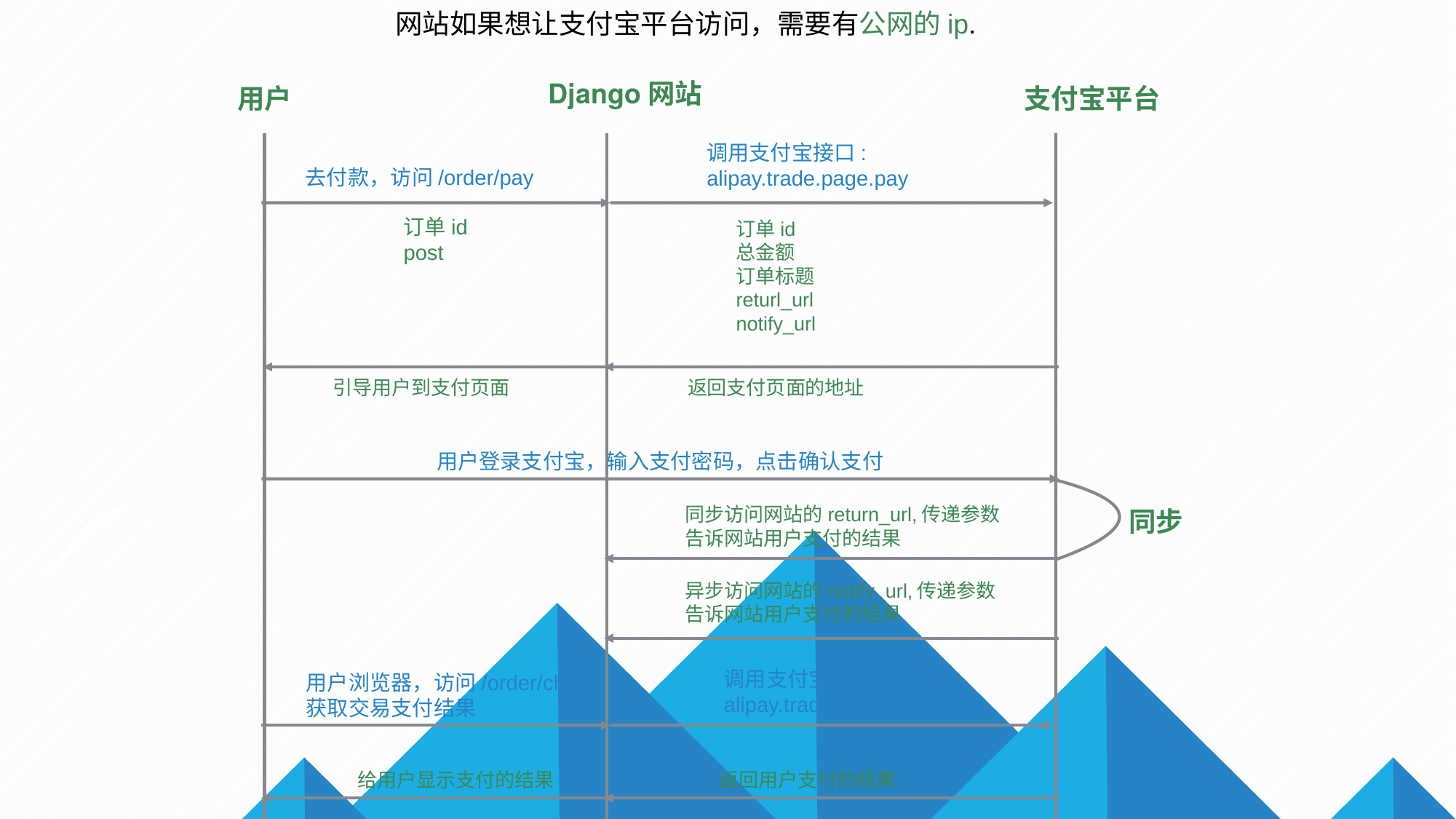

网站如果想让支付宝平台访问，需要有公网的ip.
Django网站
用户
支付宝平台
调用支付宝接口:
alipay.trade.page.pay

去付款，访问/order/pay

订单id
post
订单id
总金额
订单标题
returl_url
notify_url

引导用户到支付页面
返回支付页面的地址
用户登录支付宝，输入支付密码，点击确认支付

同步访问网站的return_url,传递参数
告诉网站用户支付的结果

同步

异步访问网站的notify_url,传递参数
告诉网站用户支付的结果

调用支付宝接口:
alipay.trade.query
用户浏览器，访问/order/check
获取交易支付结果

给用户显示支付的结果
返回用户支付的结果